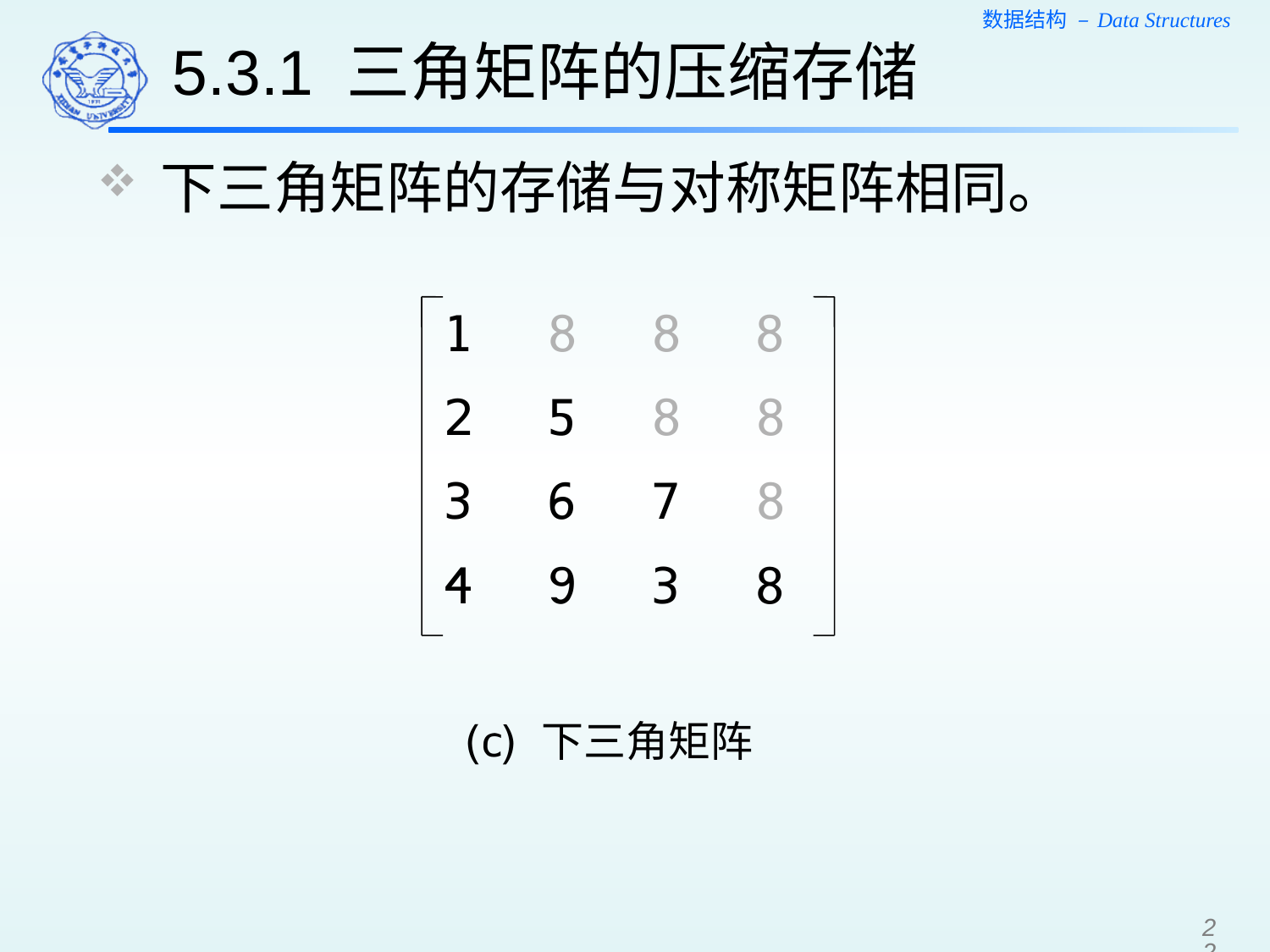

5.3.1 三角矩阵的压缩存储
下三角矩阵的存储与对称矩阵相同。
1     8     8     8
2     5     8     8
3     6     7     8
4     9     3     8

(c) 下三角矩阵
22